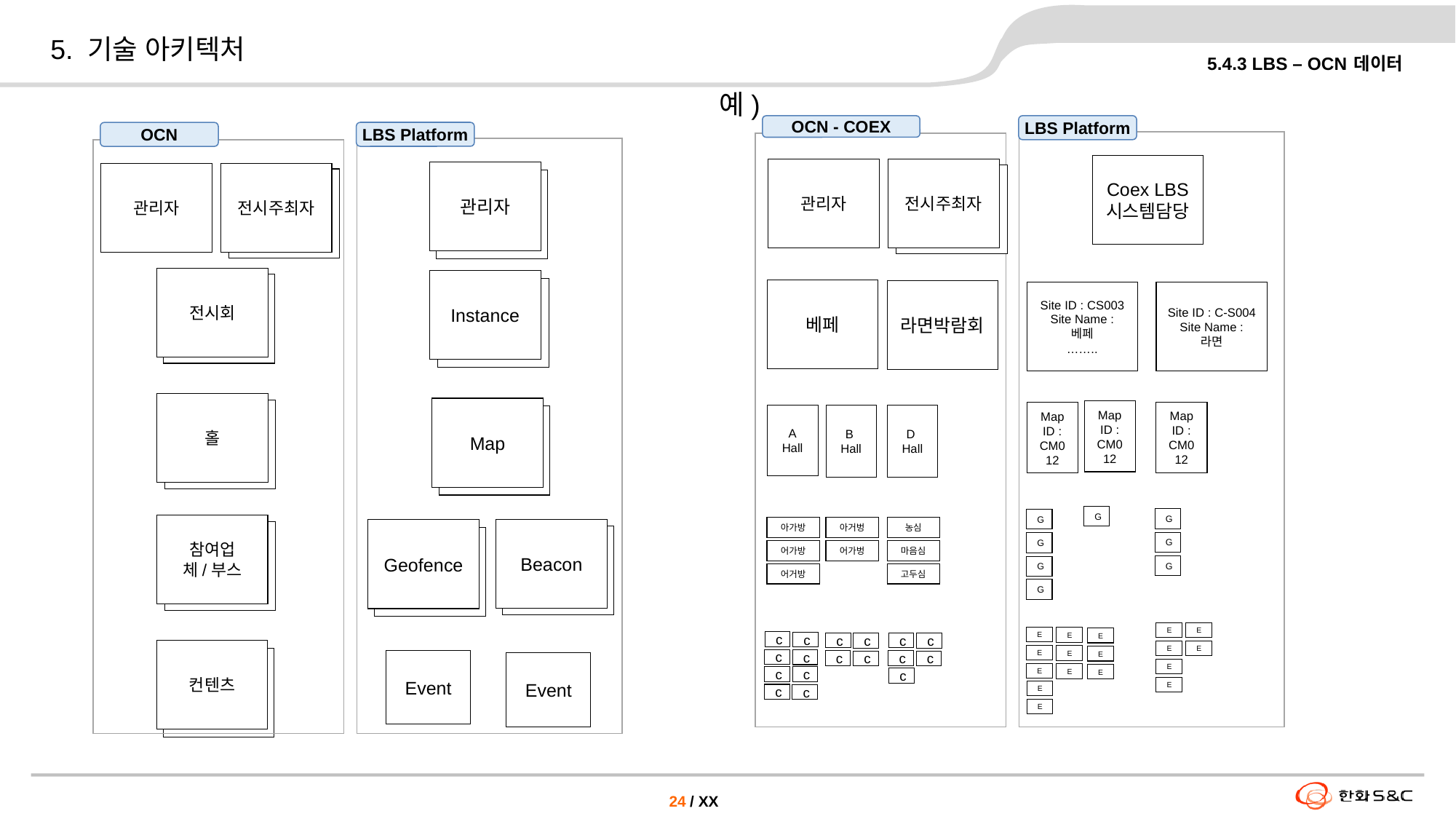

# 5. 기술 아키텍처
5.4.3 LBS – OCN 데이터
예)
LBS Platform
OCN - COEX
LBS Platform
OCN

Coex LBS 시스템담당
전시주최자
관리자
관리자
전시주최자
관리자
관리자
관리자
관리자
전시회
Instance
전시회
Site
베페
라면박람회
Site ID : CS003
Site Name : 베페
……..
Site ID : C-S004
Site Name : 라면
홀
Map
홀
Map ID : CM012
Map ID : CM012
Map ID : CM012
D
Hall
B
Hall
A
Hall
Map
G
G
G
참여업체/부스
아가방
아거벙
농심
Beacon
Geofence
참여업체/부스
Beacon
Geofence
G
G
어가방
어가벙
마음심
G
G
어거방
고두심
G
E
E
E
E
E
c
c
c
c
c
c
컨텐츠
E
E
E
E
E
컨텐츠
c
c
Event
c
c
c
c
Event
E
E
E
E
c
c
c
E
E
c
c
E